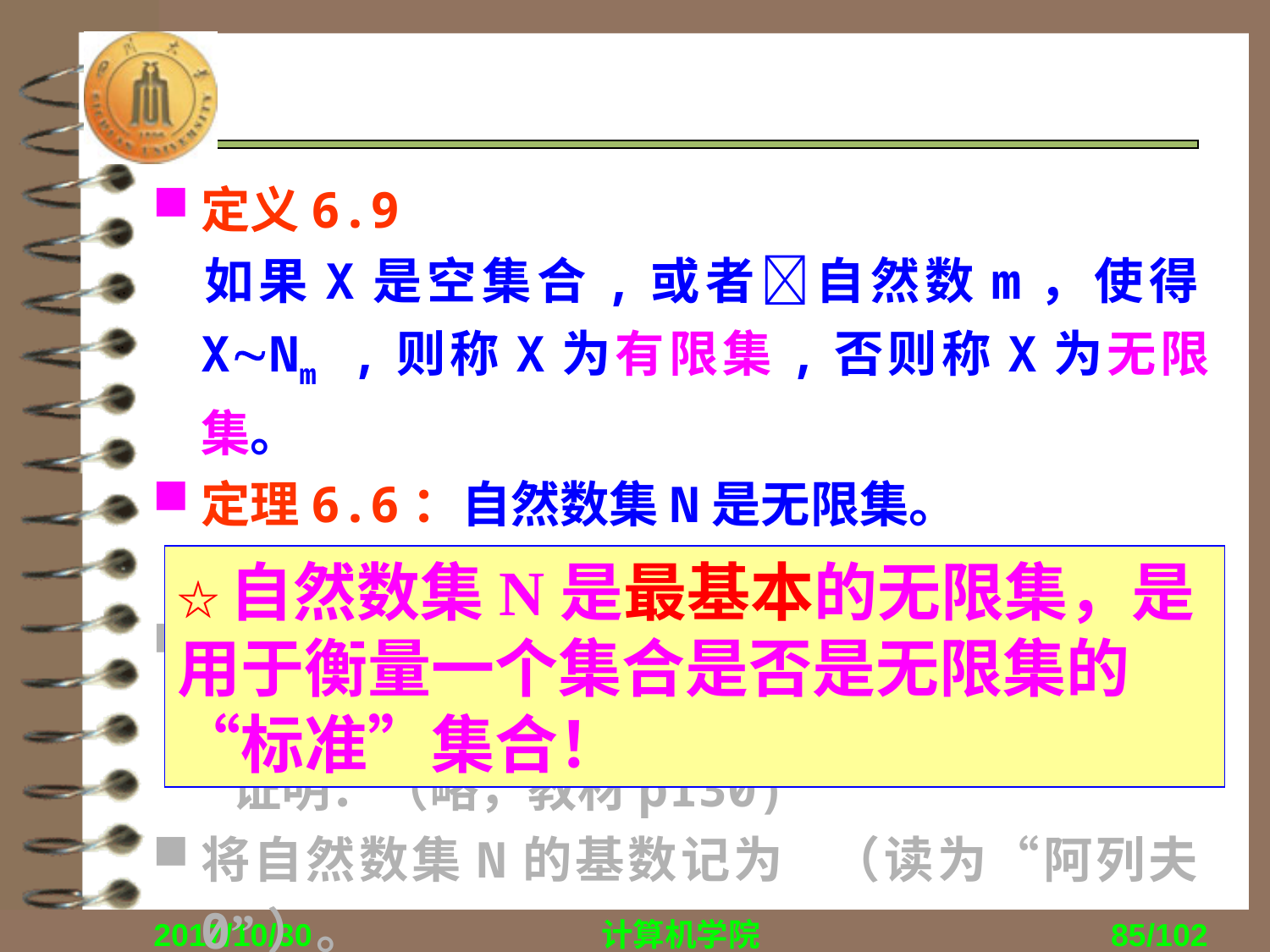

#
定义6.9
  如果X是空集合,或者∃自然数m，使得X∼Nm ,则称X为有限集,否则称X为无限集。
定理6.6：自然数集N是无限集。
      证明：（略，教材p127)
定理6-4.4：非空集合X是无限集当且仅当存在从N到X的单射。
      证明：（略，教材p130)
将自然数集N的基数记为   （读为“阿列夫0”）。
☆自然数集N是最基本的无限集，是用于衡量一个集合是否是无限集的“标准”集合！
2017/10/30
计算机学院
85/102